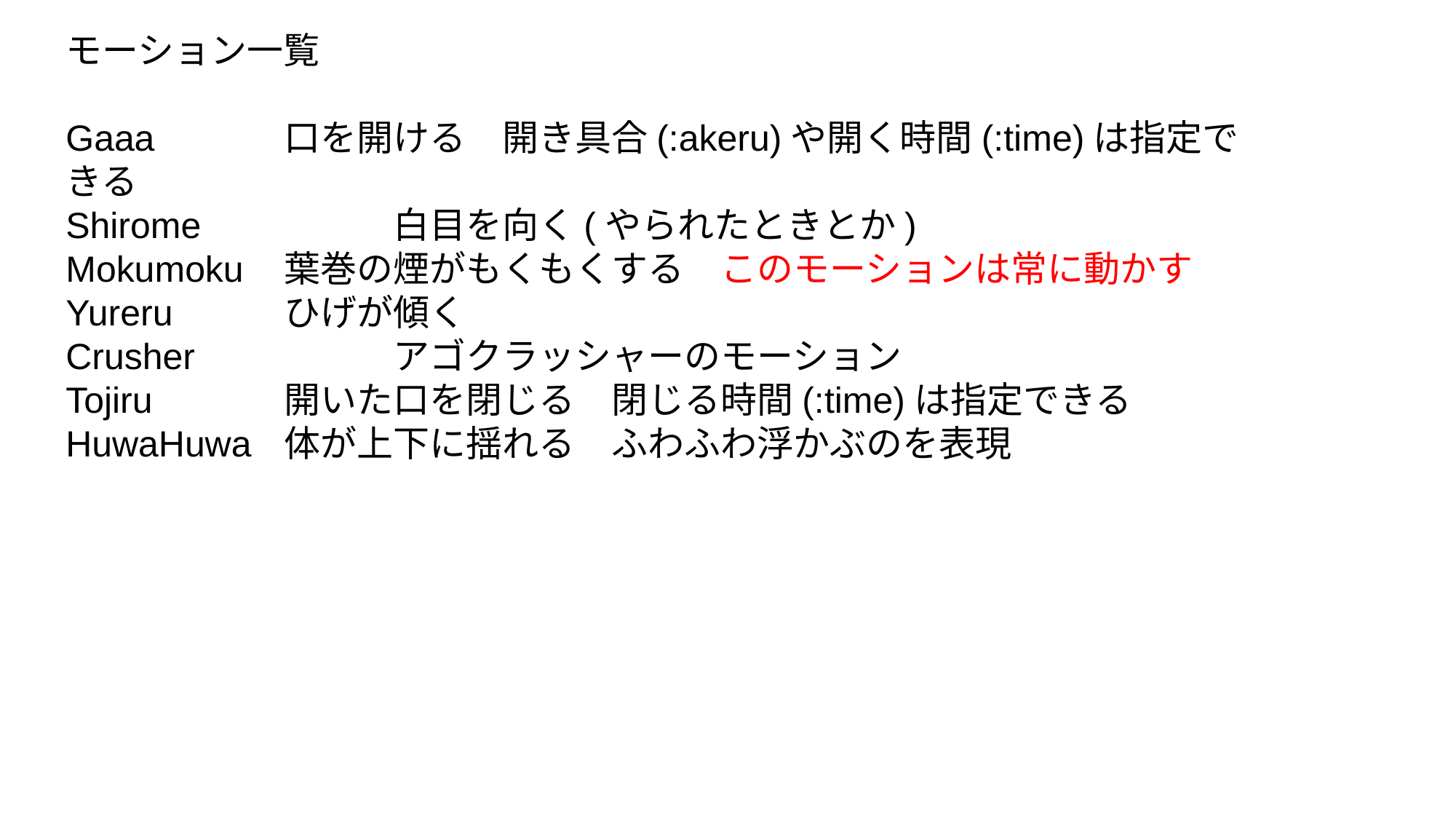

モーション一覧

Gaaa		口を開ける　開き具合(:akeru)や開く時間(:time)は指定できる
Shirome		白目を向く(やられたときとか)
Mokumoku	葉巻の煙がもくもくする　このモーションは常に動かす
Yureru		ひげが傾く
Crusher		アゴクラッシャーのモーション
Tojiru		開いた口を閉じる　閉じる時間(:time)は指定できる
HuwaHuwa	体が上下に揺れる　ふわふわ浮かぶのを表現